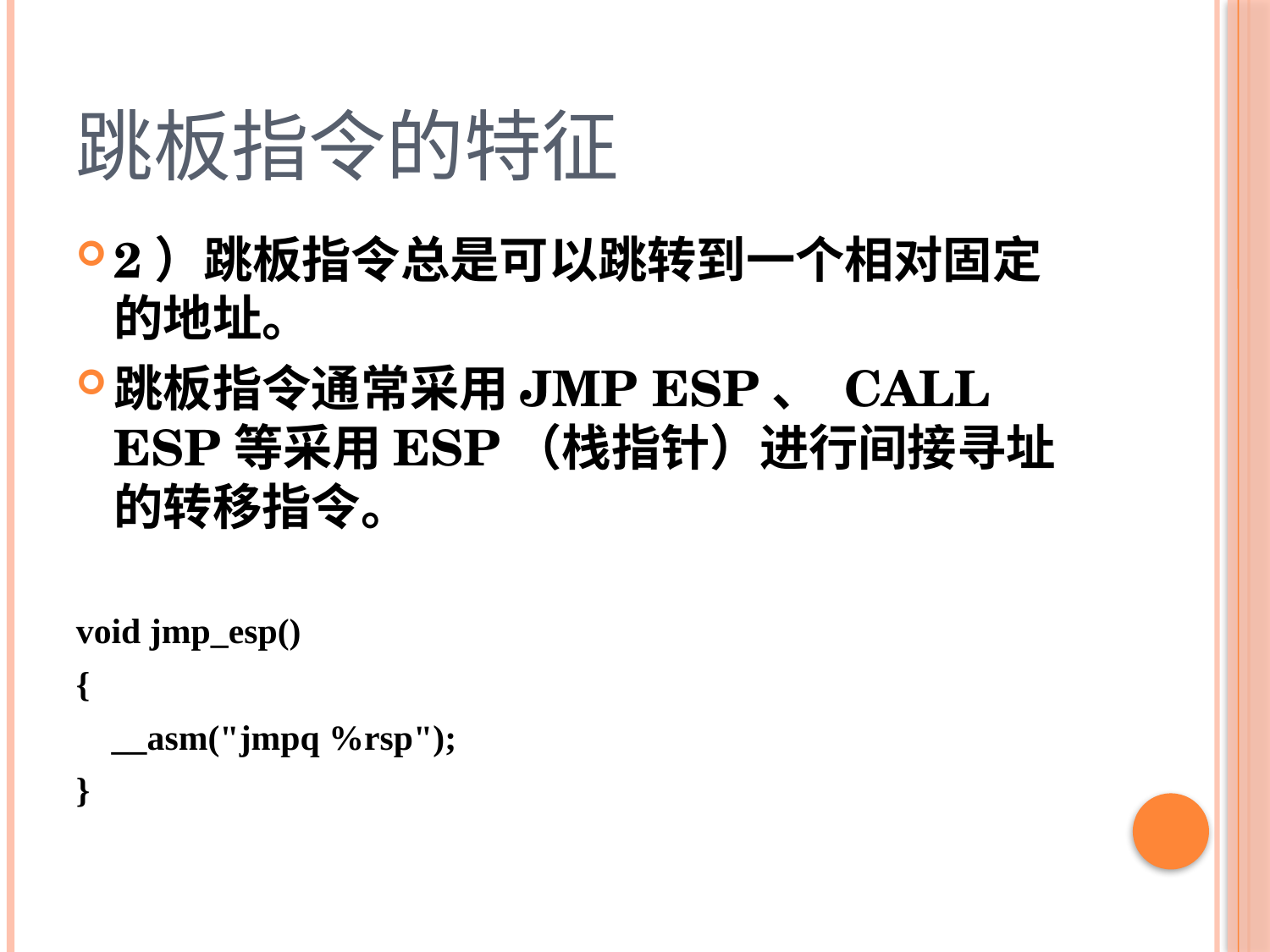

# 跳板指令的特征
2）跳板指令总是可以跳转到一个相对固定的地址。
跳板指令通常采用JMP ESP、 CALL ESP等采用ESP（栈指针）进行间接寻址的转移指令。

void jmp_esp()
{
    __asm("jmpq %rsp");
}